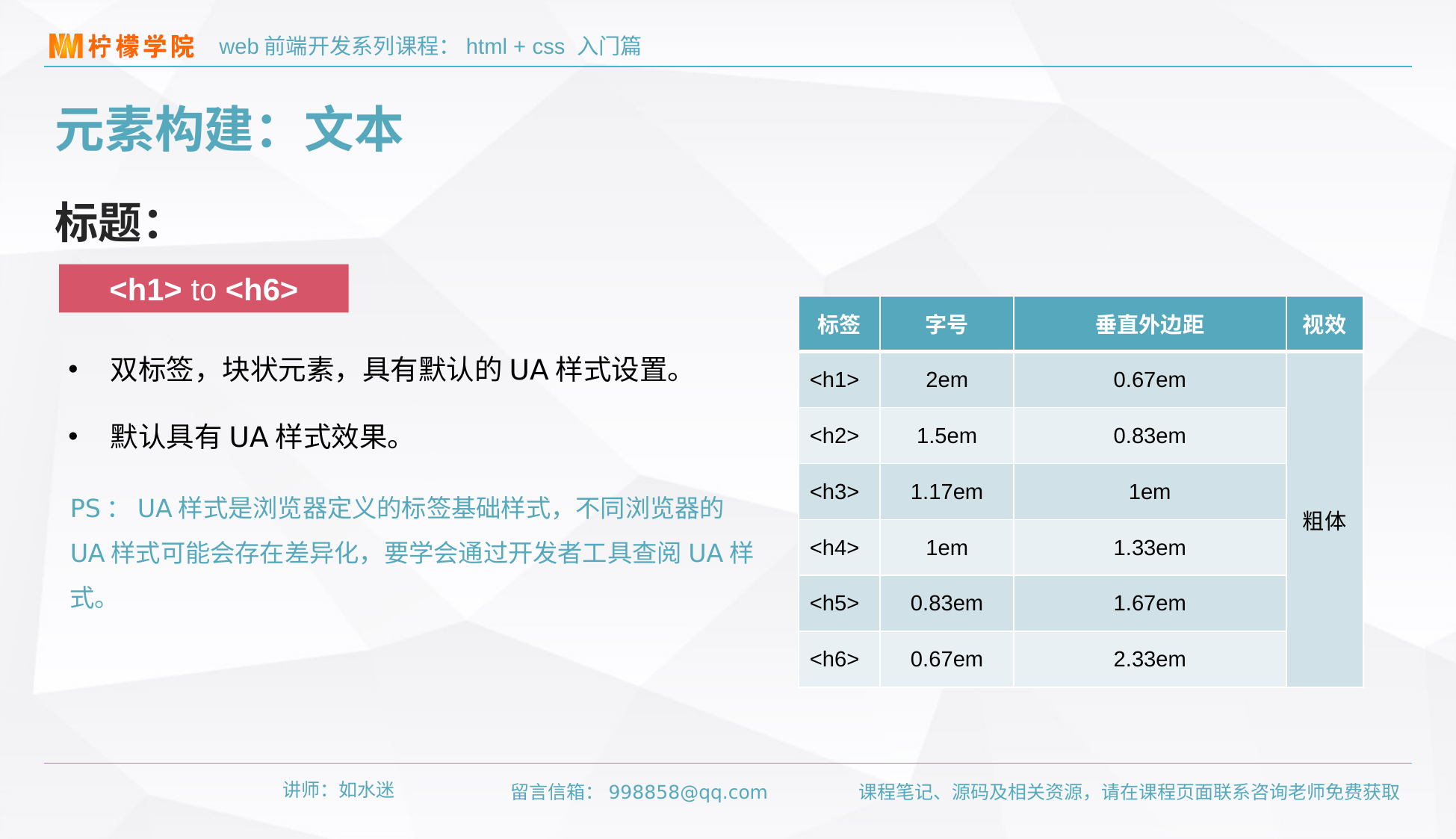

元素构建：文本
标题：
<h1> to <h6>
| 标签 | 字号 | 垂直外边距 | 视效 |
| --- | --- | --- | --- |
| <h1> | 2em | 0.67em | 粗体 |
| <h2> | 1.5em | 0.83em |  |
| <h3> | 1.17em | 1em |  |
| <h4> | 1em | 1.33em |  |
| <h5> | 0.83em | 1.67em |  |
| <h6> | 0.67em | 2.33em |  |
双标签，块状元素，具有默认的UA样式设置。
默认具有UA样式效果。
PS：UA样式是浏览器定义的标签基础样式，不同浏览器的UA样式可能会存在差异化，要学会通过开发者工具查阅UA样式。